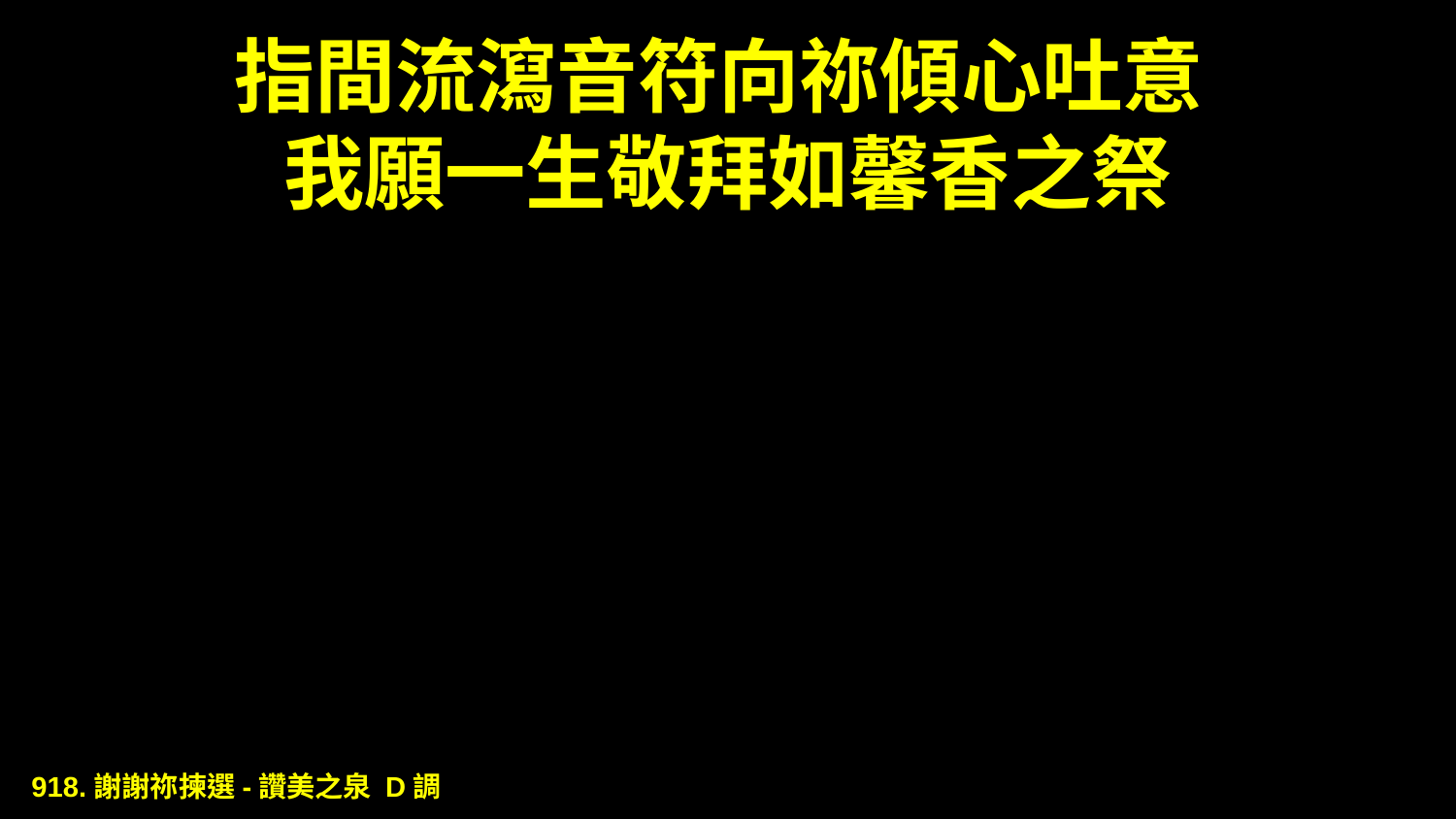

# 指間流瀉音符向祢傾心吐意 我願一生敬拜如馨香之祭
918.謝謝祢揀選-讚美之泉 D調